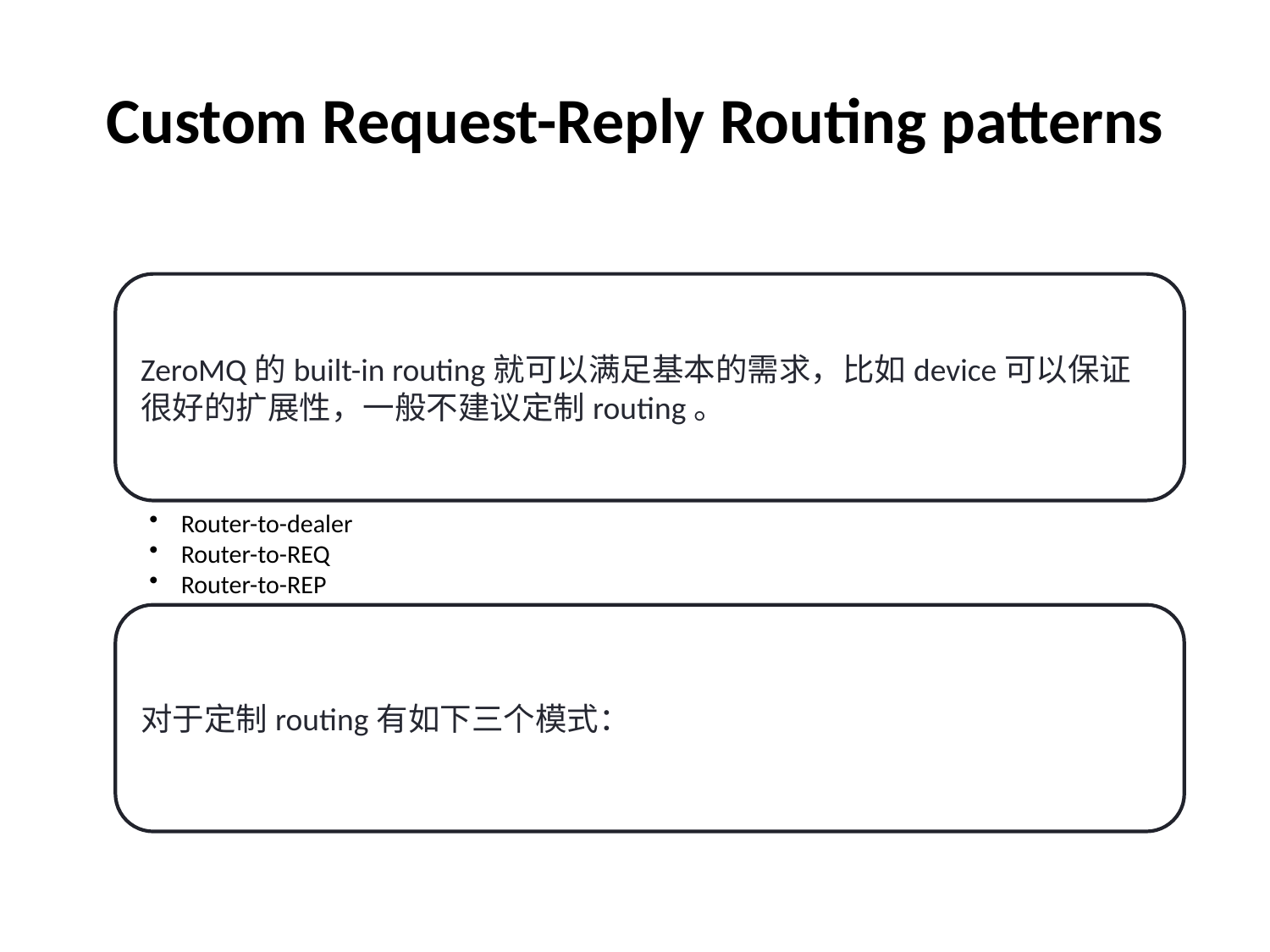

# Custom Request-Reply Routing patterns
ZeroMQ的built-in routing就可以满足基本的需求，比如device可以保证很好的扩展性，一般不建议定制routing。
对于定制routing有如下三个模式：
Router-to-dealer
Router-to-REQ
Router-to-REP